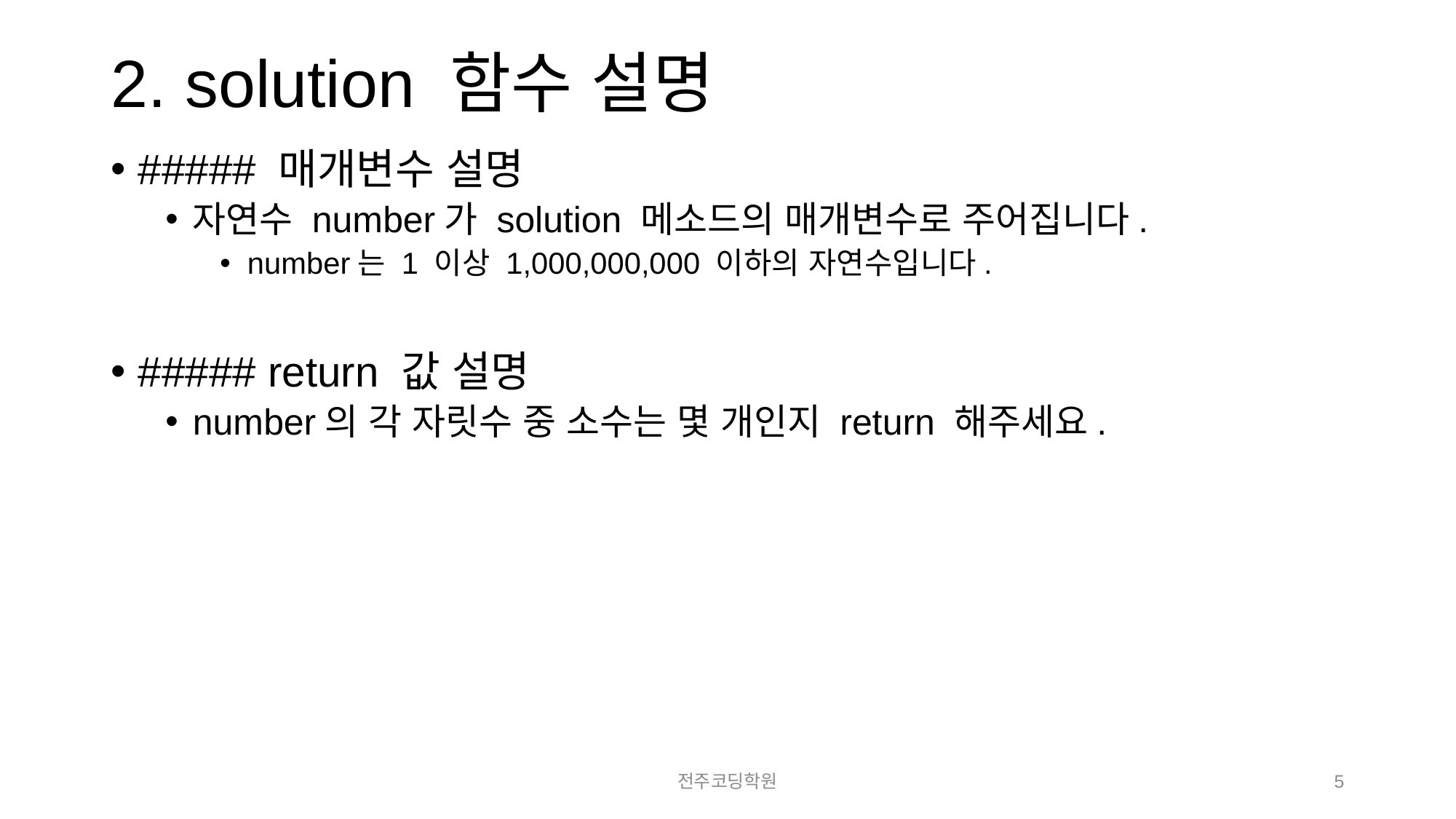

# 2. solution 함수 설명
##### 매개변수 설명
자연수 number가 solution 메소드의 매개변수로 주어집니다.
number는 1 이상 1,000,000,000 이하의 자연수입니다.

##### return 값 설명
number의 각 자릿수 중 소수는 몇 개인지 return 해주세요.
전주코딩학원
5